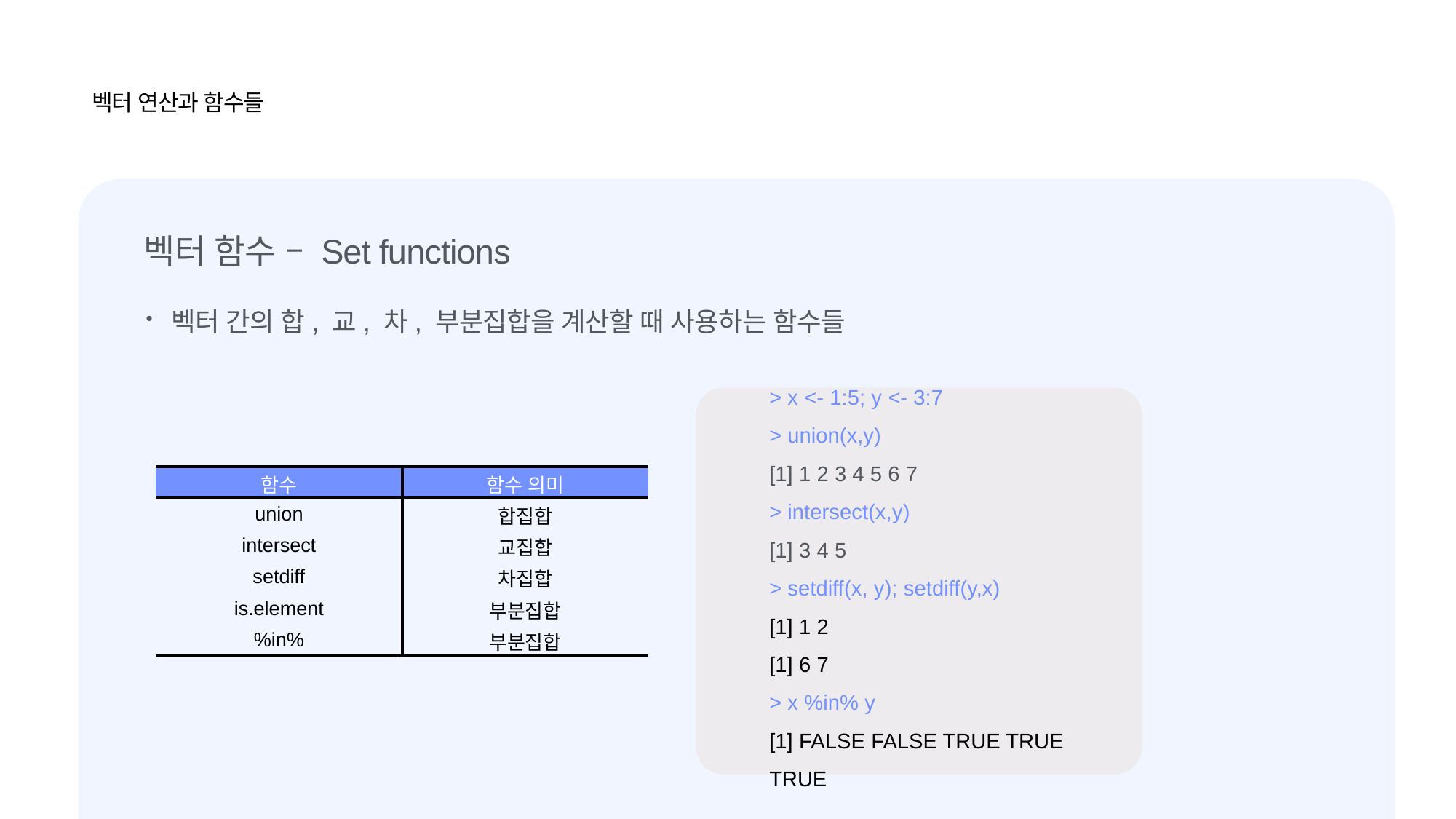

벡터 연산과 함수들

벡터 함수 – Set functions
벡터 간의 합, 교, 차, 부분집합을 계산할 때 사용하는 함수들
> x <- 1:5; y <- 3:7
> union(x,y)
[1] 1 2 3 4 5 6 7
> intersect(x,y)
[1] 3 4 5
> setdiff(x, y); setdiff(y,x)
[1] 1 2
[1] 6 7
> x %in% y
[1] FALSE FALSE TRUE TRUE TRUE
| 함수 | 함수 의미 |
| --- | --- |
| union | 합집합 |
| intersect | 교집합 |
| setdiff | 차집합 |
| is.element | 부분집합 |
| %in% | 부분집합 |